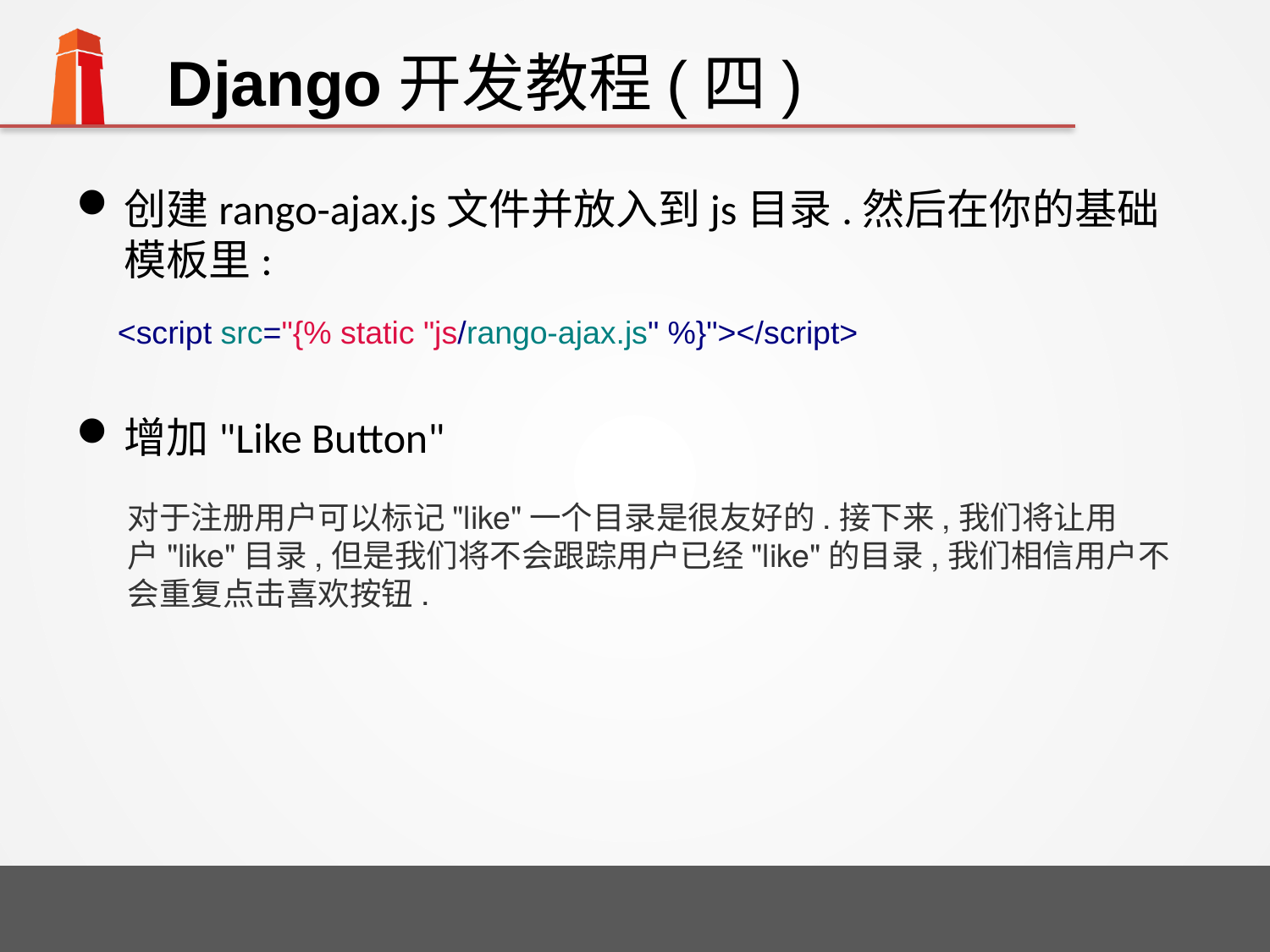

# Django开发教程(四)
创建rango-ajax.js文件并放入到js目录.然后在你的基础模板里:

增加"Like Button"
<script src="{% static "js/rango-ajax.js" %}"></script>
对于注册用户可以标记"like"一个目录是很友好的.接下来,我们将让用户"like"目录,但是我们将不会跟踪用户已经"like"的目录,我们相信用户不会重复点击喜欢按钮.